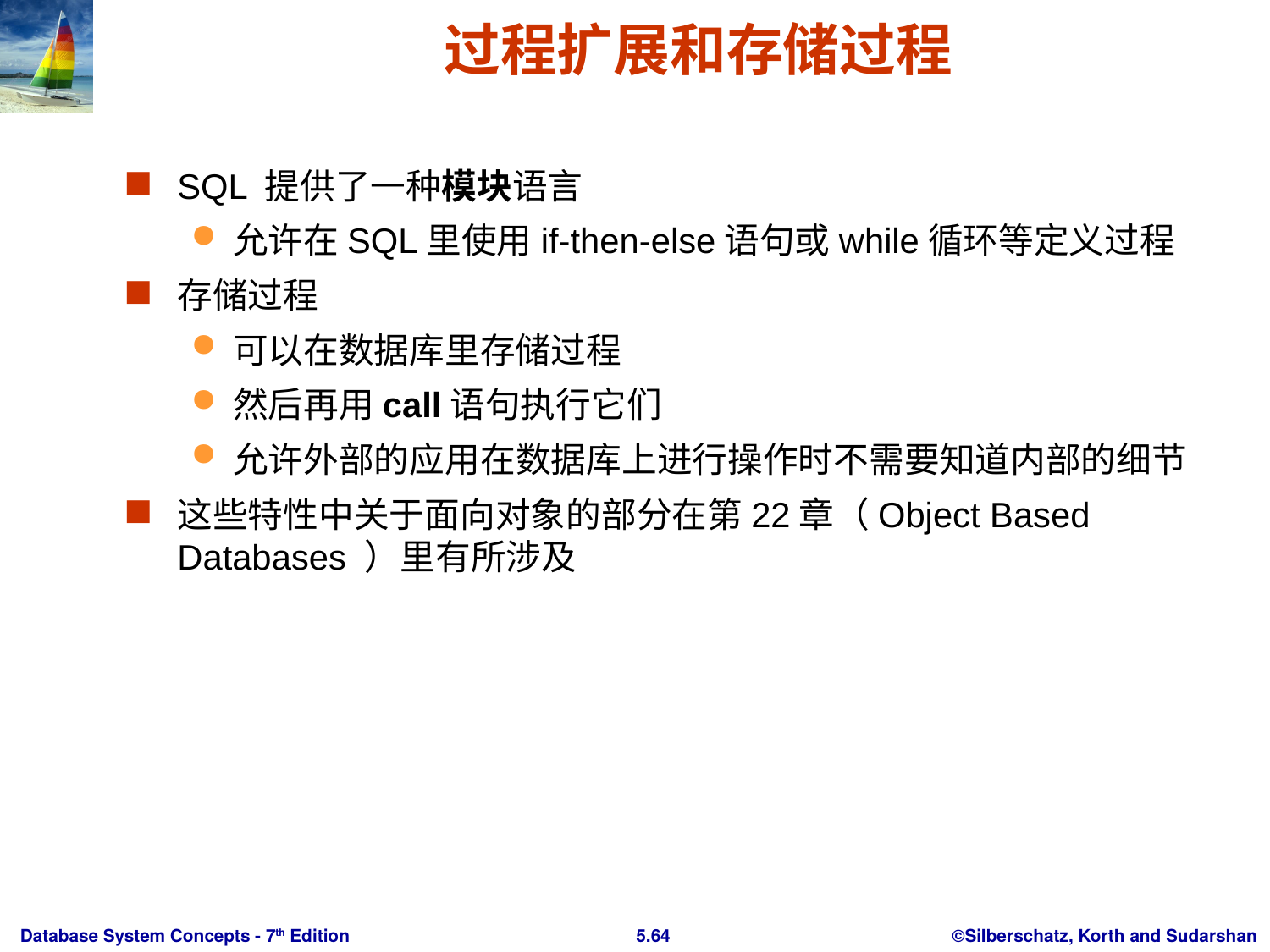

# 过程扩展和存储过程
SQL 提供了一种模块语言
允许在SQL里使用if-then-else语句或while循环等定义过程
存储过程
可以在数据库里存储过程
然后再用call语句执行它们
允许外部的应用在数据库上进行操作时不需要知道内部的细节
这些特性中关于面向对象的部分在第22章（Object Based Databases ）里有所涉及